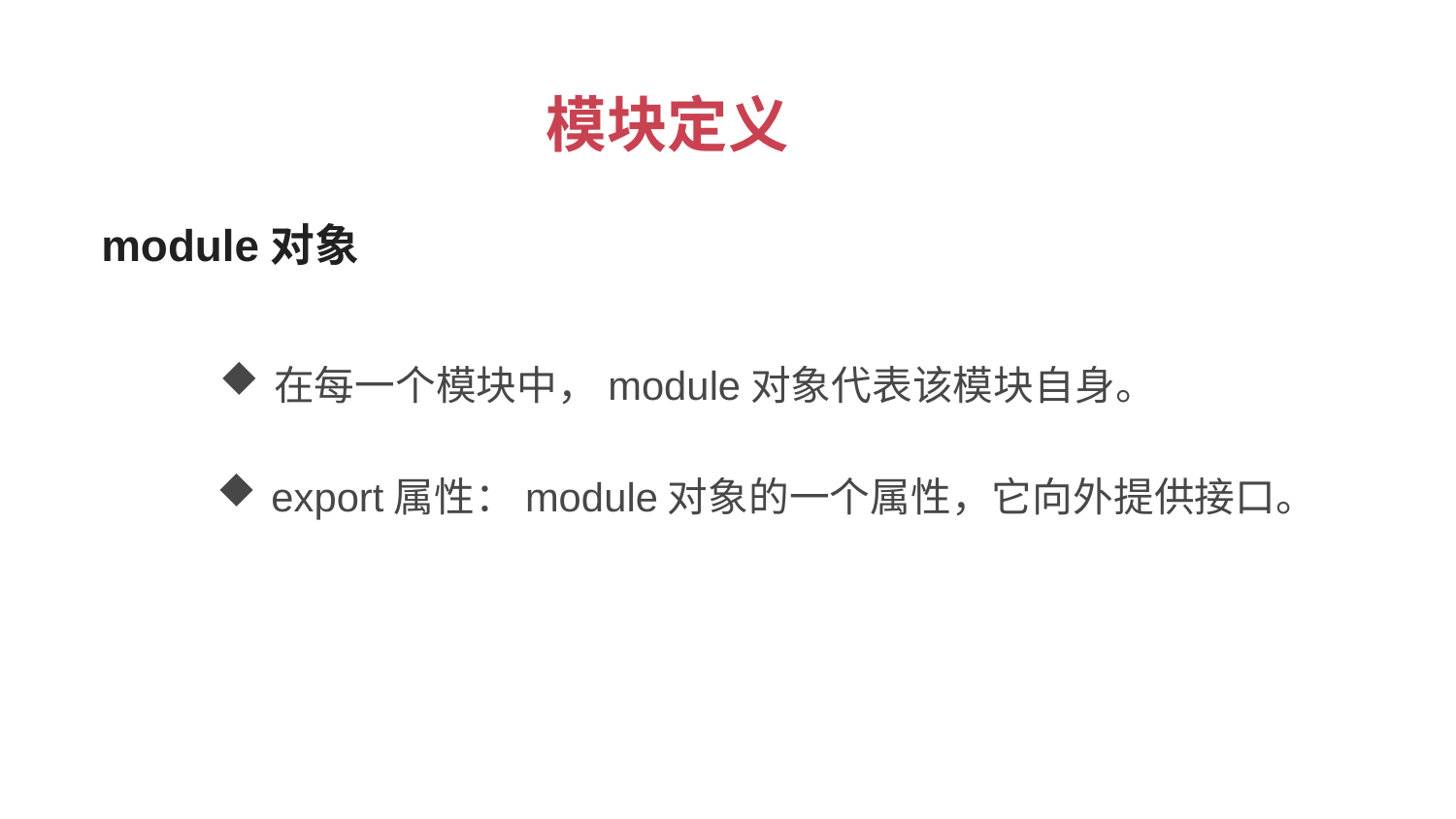

模块定义
 module对象
在每一个模块中，module对象代表该模块自身。
export属性：module对象的一个属性，它向外提供接口。